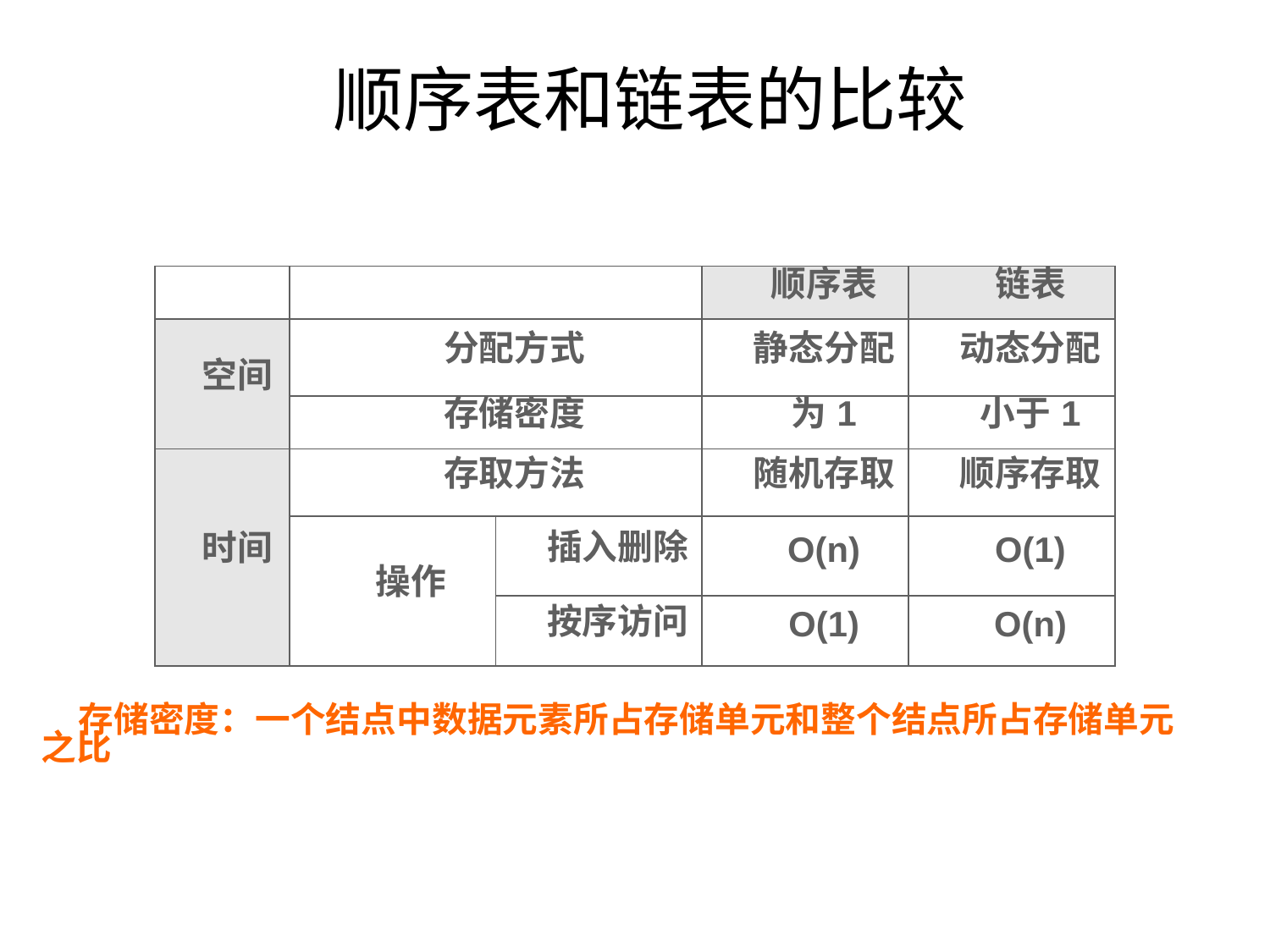

# 顺序表和链表的比较
|  |  |  | 顺序表 | 链表 |
| --- | --- | --- | --- | --- |
| 空间 | 分配方式 |  | 静态分配 | 动态分配 |
|  | 存储密度 |  | 为1 | 小于1 |
| 时间 | 存取方法 |  | 随机存取 | 顺序存取 |
|  | 操作 | 插入删除 | O(n) | O(1) |
|  |  | 按序访问 | O(1) | O(n) |
存储密度：一个结点中数据元素所占存储单元和整个结点所占存储单元之比
207